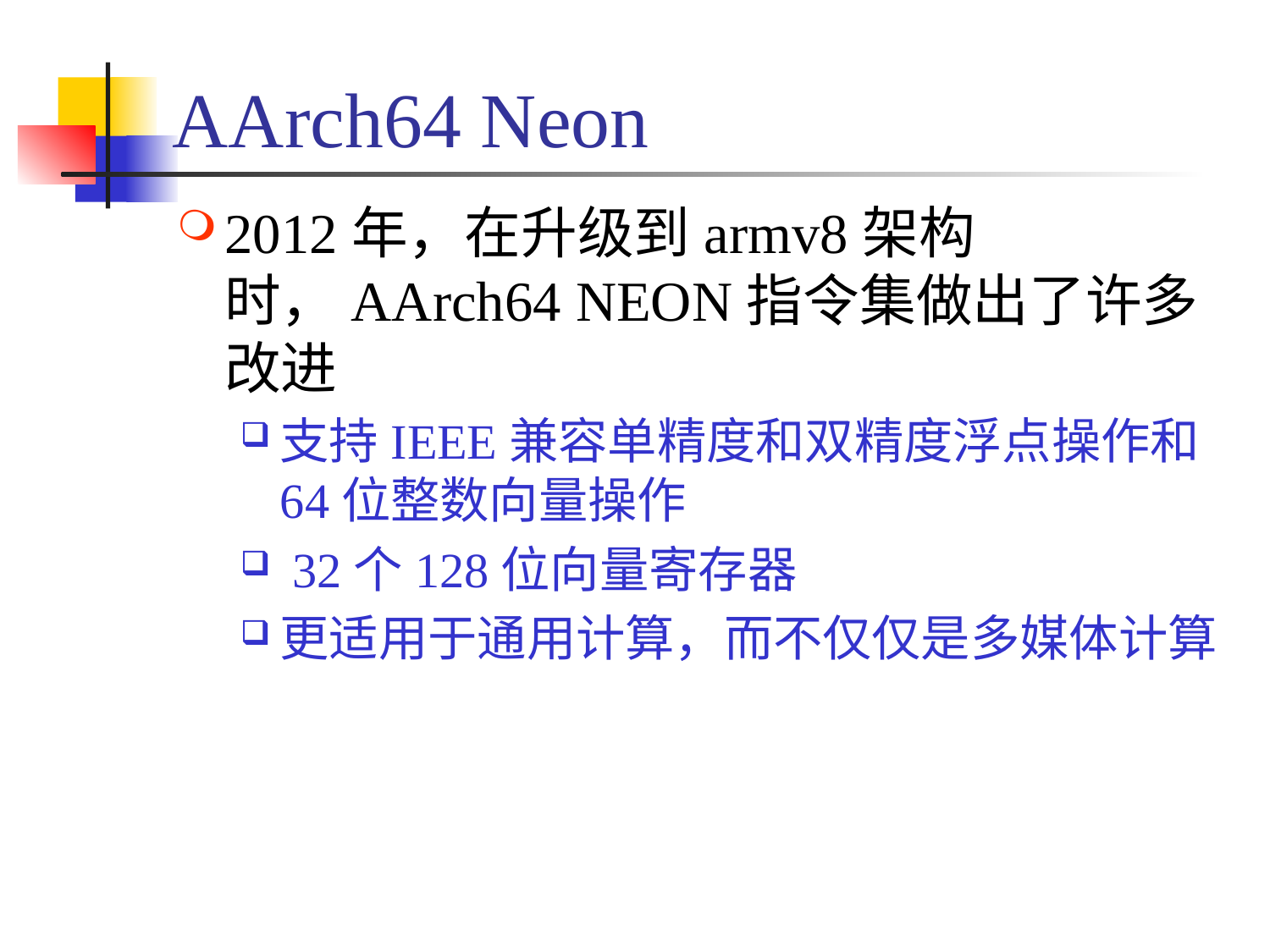

# AArch64 Neon
2012年，在升级到armv8架构时，AArch64 NEON指令集做出了许多改进
支持IEEE兼容单精度和双精度浮点操作和64位整数向量操作
 32个128位向量寄存器
更适用于通用计算，而不仅仅是多媒体计算